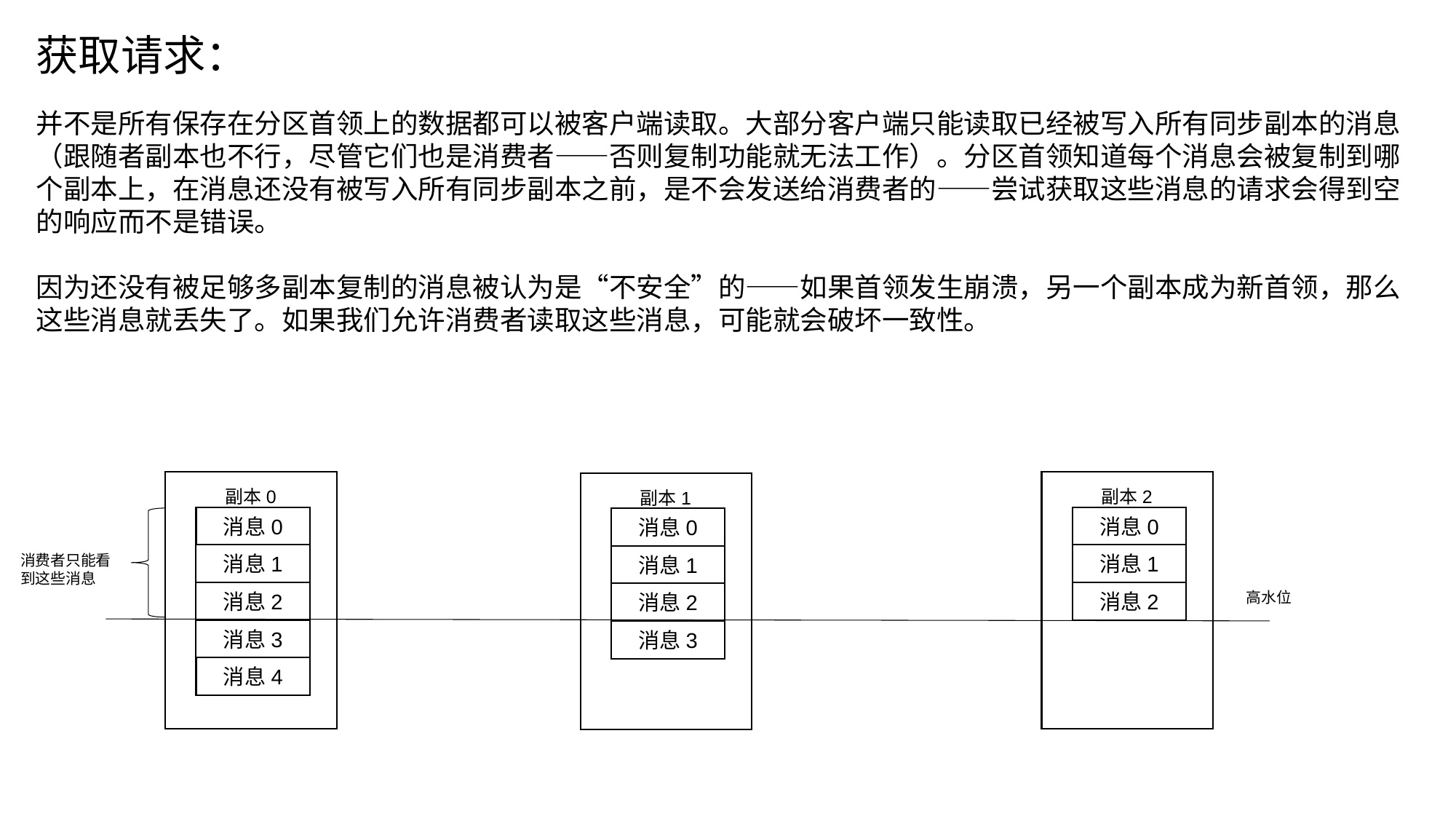

获取请求：
并不是所有保存在分区首领上的数据都可以被客户端读取。大部分客户端只能读取已经被写入所有同步副本的消息（跟随者副本也不行，尽管它们也是消费者——否则复制功能就无法工作）。分区首领知道每个消息会被复制到哪个副本上，在消息还没有被写入所有同步副本之前，是不会发送给消费者的——尝试获取这些消息的请求会得到空的响应而不是错误。

因为还没有被足够多副本复制的消息被认为是“不安全”的——如果首领发生崩溃，另一个副本成为新首领，那么这些消息就丢失了。如果我们允许消费者读取这些消息，可能就会破坏一致性。

副本0
副本2
副本1
消息0
消息0

消息0
消息1
消息1
消费者只能看到这些消息
消息1
消息2
消息2
高水位
消息2
消息3
消息3
消息4